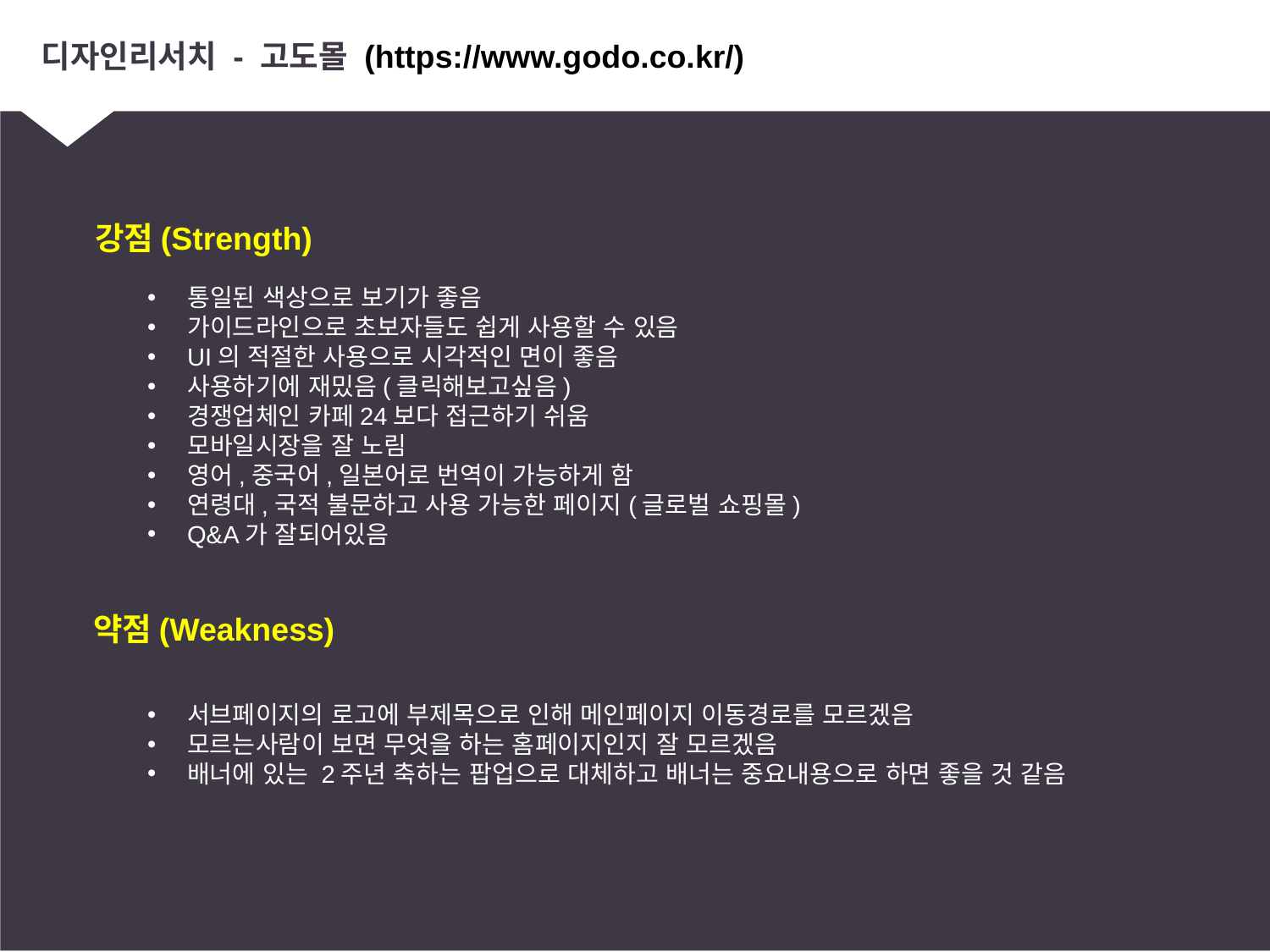

# 디자인리서치 - 고도몰 (https://www.godo.co.kr/)
강점(Strength)
통일된 색상으로 보기가 좋음
가이드라인으로 초보자들도 쉽게 사용할 수 있음
UI의 적절한 사용으로 시각적인 면이 좋음
사용하기에 재밌음(클릭해보고싶음)
경쟁업체인 카페24보다 접근하기 쉬움
모바일시장을 잘 노림
영어,중국어,일본어로 번역이 가능하게 함
연령대,국적 불문하고 사용 가능한 페이지(글로벌 쇼핑몰)
Q&A가 잘되어있음
약점(Weakness)
서브페이지의 로고에 부제목으로 인해 메인페이지 이동경로를 모르겠음
모르는사람이 보면 무엇을 하는 홈페이지인지 잘 모르겠음
배너에 있는 2주년 축하는 팝업으로 대체하고 배너는 중요내용으로 하면 좋을 것 같음